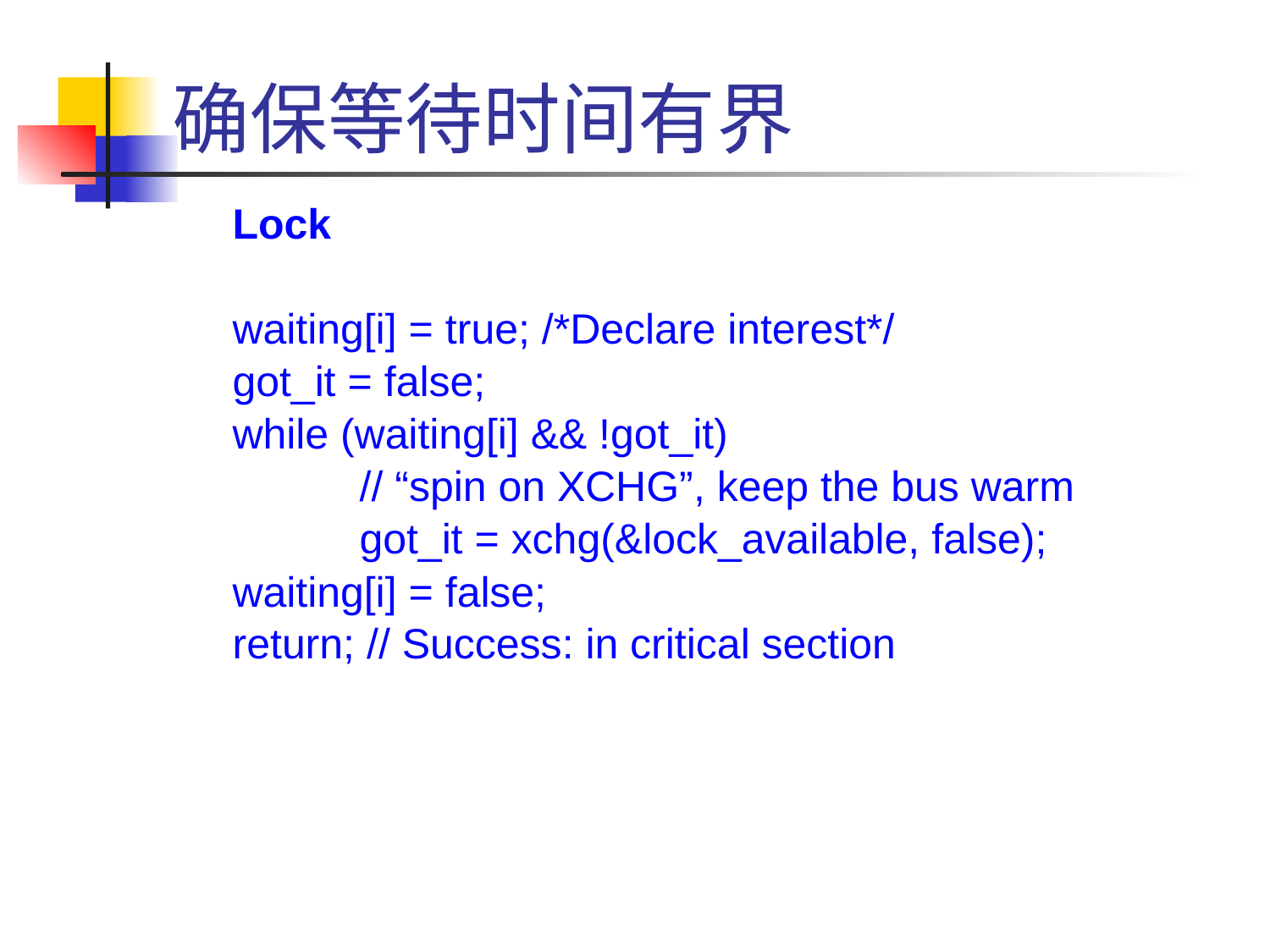

# 确保等待时间有界
Lock

waiting[i] = true; /*Declare interest*/
got_it = false;
while (waiting[i] && !got_it)
	// “spin on XCHG”, keep the bus warm
	got_it = xchg(&lock_available, false);
waiting[i] = false;
return; // Success: in critical section